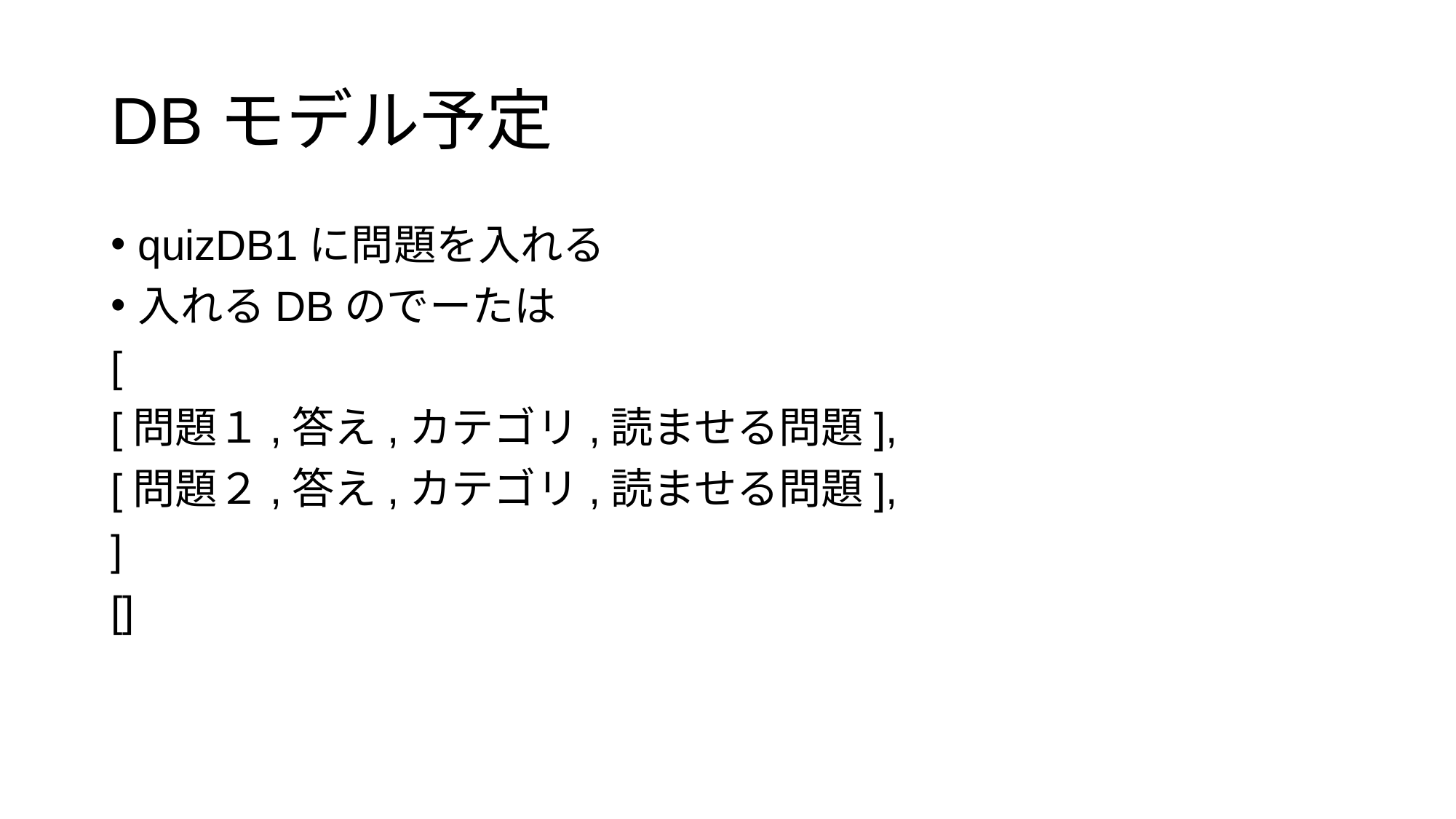

# DBモデル予定
quizDB1に問題を入れる
入れるDBのでーたは
[
[問題１,答え,カテゴリ,読ませる問題],
[問題２,答え,カテゴリ,読ませる問題],
]
[]